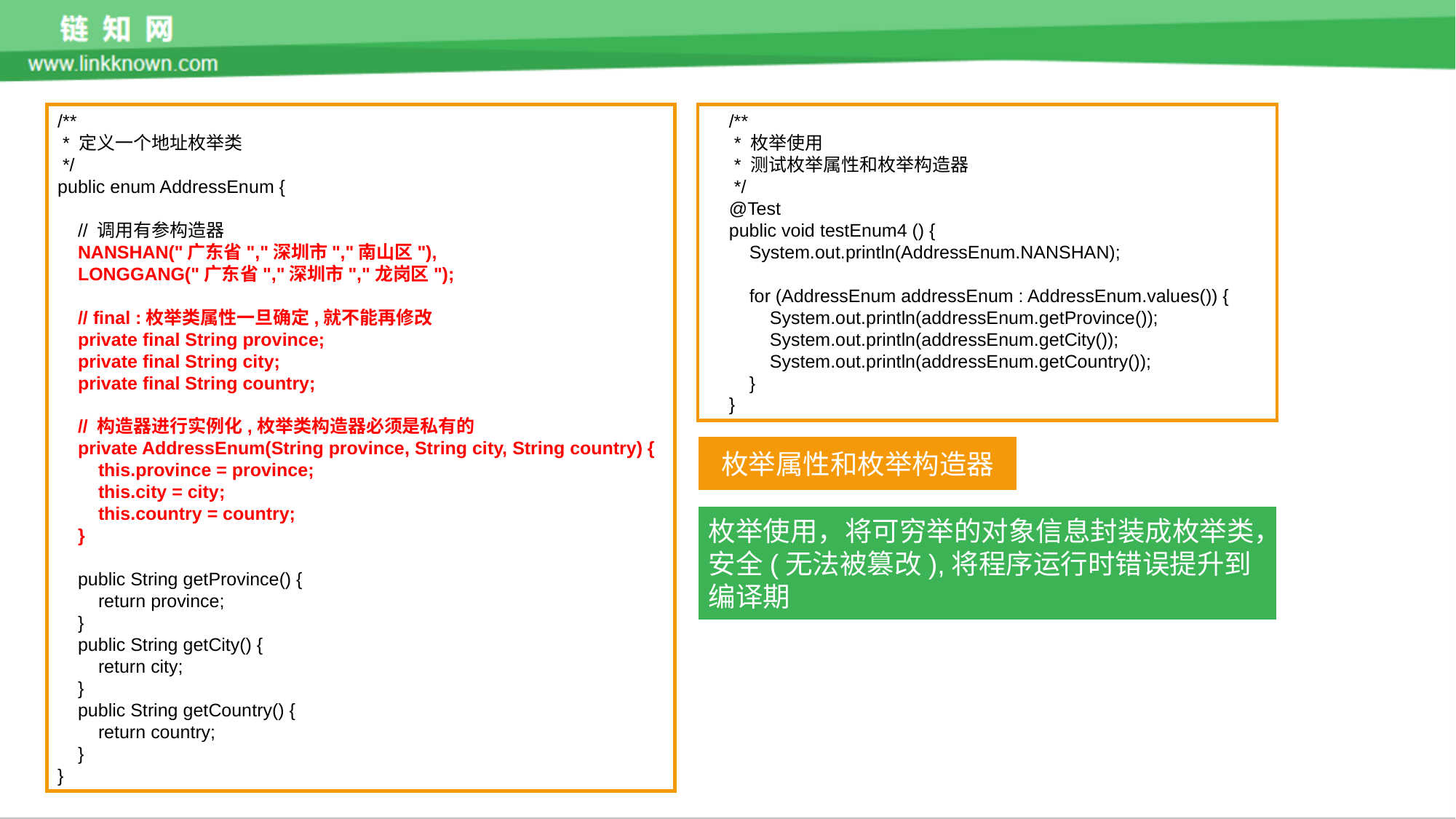

/**
 * 定义一个地址枚举类
 */
public enum AddressEnum {

    // 调用有参构造器
    NANSHAN("广东省","深圳市","南山区"),
    LONGGANG("广东省","深圳市","龙岗区");

    // final :枚举类属性一旦确定,就不能再修改
    private final String province;
    private final String city;
    private final String country;

    // 构造器进行实例化,枚举类构造器必须是私有的
    private AddressEnum(String province, String city, String country) {
        this.province = province;
        this.city = city;
        this.country = country;
    }

    public String getProvince() {
        return province;
    }
    public String getCity() {
        return city;
    }
    public String getCountry() {
        return country;
    }
}
    /**
     * 枚举使用
     * 测试枚举属性和枚举构造器
     */
    @Test
    public void testEnum4 () {
        System.out.println(AddressEnum.NANSHAN);

        for (AddressEnum addressEnum : AddressEnum.values()) {
            System.out.println(addressEnum.getProvince());
            System.out.println(addressEnum.getCity());
            System.out.println(addressEnum.getCountry());
        }
    }
枚举属性和枚举构造器
枚举使用，将可穷举的对象信息封装成枚举类，安全(无法被篡改),将程序运行时错误提升到编译期